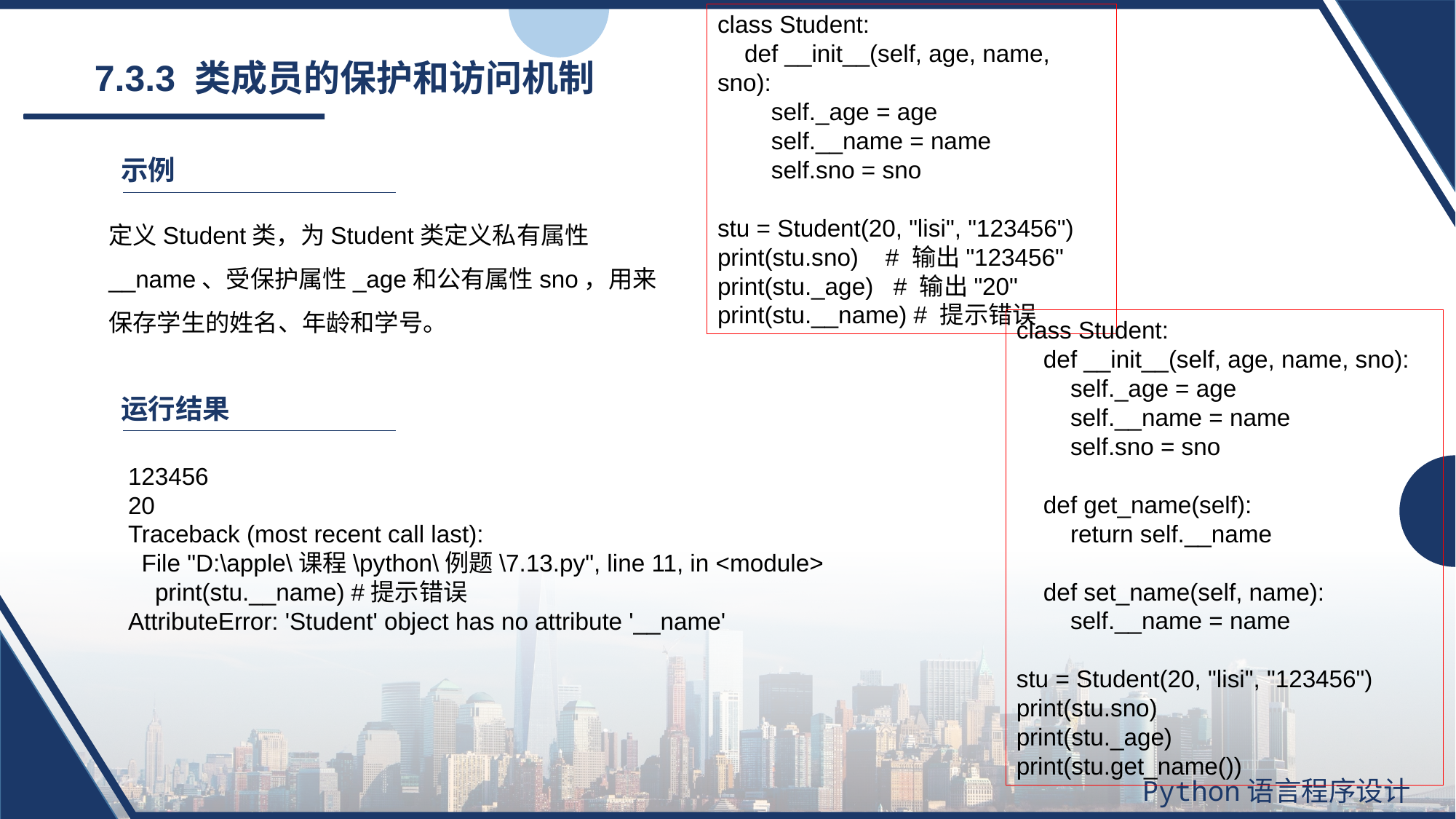

class Student:
    def __init__(self, age, name, sno):
        self._age = age
        self.__name = name
        self.sno = sno

stu = Student(20, "lisi", "123456")
print(stu.sno)    # 输出"123456"
print(stu._age)   # 输出"20"
print(stu.__name) # 提示错误
# 7.3.3 类成员的保护和访问机制
示例
定义Student类，为Student类定义私有属性__name、受保护属性_age和公有属性sno，用来保存学生的姓名、年龄和学号。
class Student:
    def __init__(self, age, name, sno):
        self._age = age
        self.__name = name
        self.sno = sno

    def get_name(self):
        return self.__name

    def set_name(self, name):
        self.__name = name

stu = Student(20, "lisi", "123456")
print(stu.sno)
print(stu._age)
print(stu.get_name())
运行结果
123456
20
Traceback (most recent call last):
  File "D:\apple\课程\python\例题\7.13.py", line 11, in <module>
    print(stu.__name) #提示错误
AttributeError: 'Student' object has no attribute '__name'